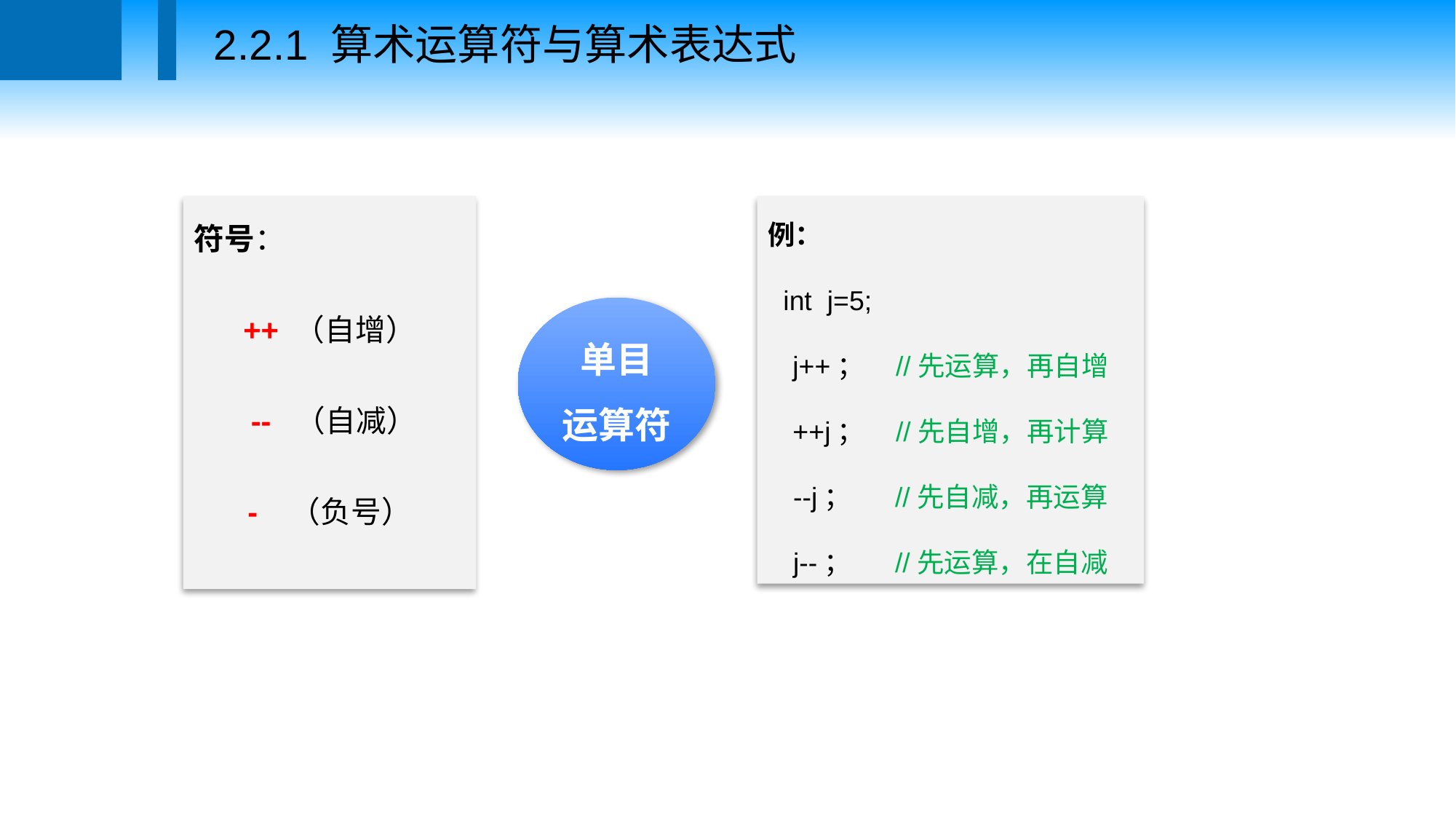

2.2.1 算术运算符与算术表达式
符号：
++ （自增）
 --  （自减）
-   （负号）

例：
  int  j=5;
j++；    //先运算，再自增
++j；    //先自增，再计算
--j；      //先自减，再运算
j--；      //先运算，在自减

单目
运算符